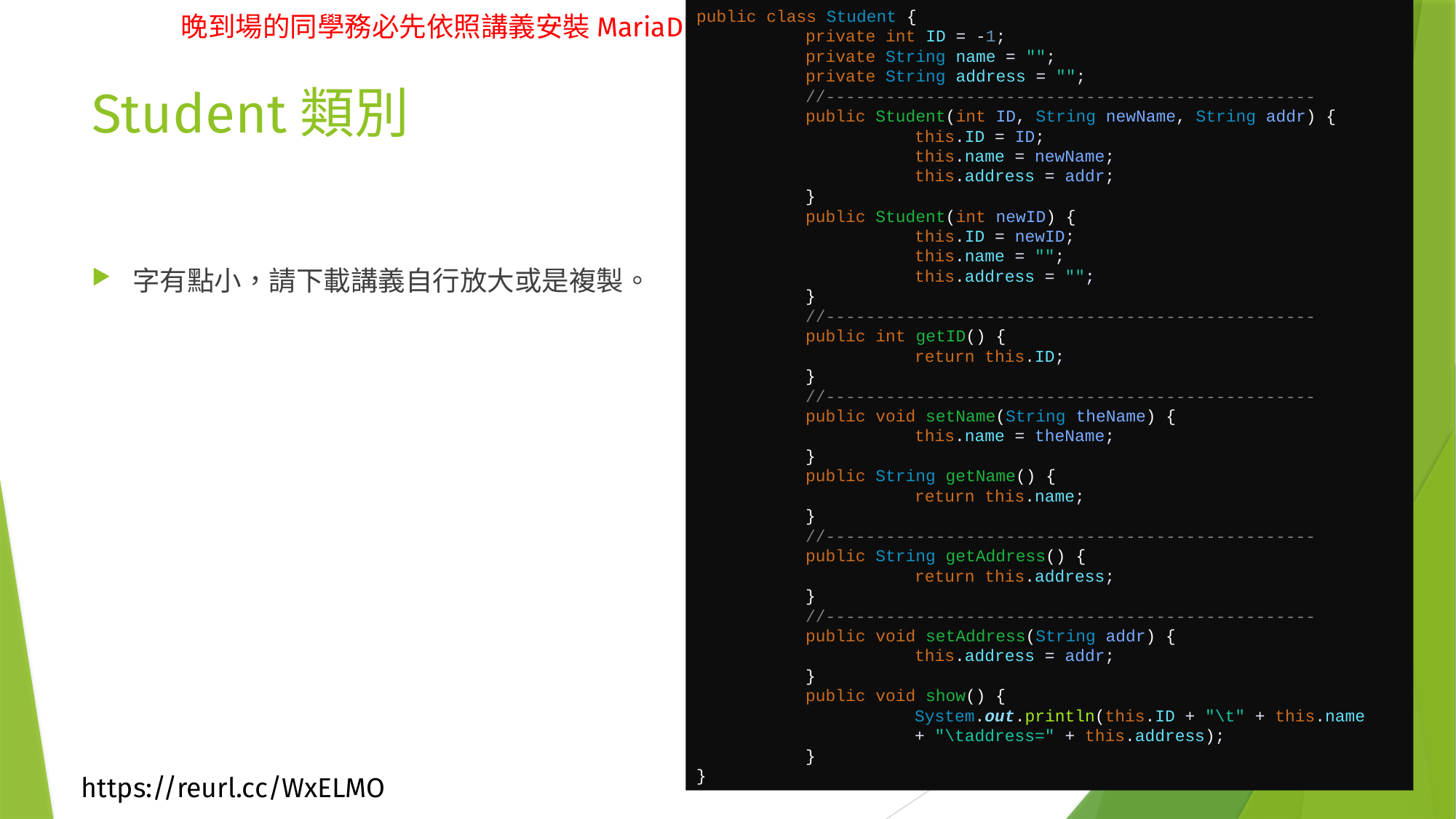

public class Student {
	private int ID = -1;
	private String name = "";
	private String address = "";
	//-------------------------------------------------
	public Student(int ID, String newName, String addr) {
		this.ID = ID;
		this.name = newName;
		this.address = addr;
	}
	public Student(int newID) {
		this.ID = newID;
		this.name = "";
		this.address = "";
	}
	//-------------------------------------------------
	public int getID() {
		return this.ID;
	}
	//-------------------------------------------------
	public void setName(String theName) {
		this.name = theName;
	}
	public String getName() {
		return this.name;
	}
	//-------------------------------------------------
	public String getAddress() {
		return this.address;
	}
	//-------------------------------------------------
	public void setAddress(String addr) {
		this.address = addr;
	}
	public void show() {
		System.out.println(this.ID + "\t" + this.name
		+ "\taddress=" + this.address);
	}
}
# Student類別
字有點小，請下載講義自行放大或是複製。